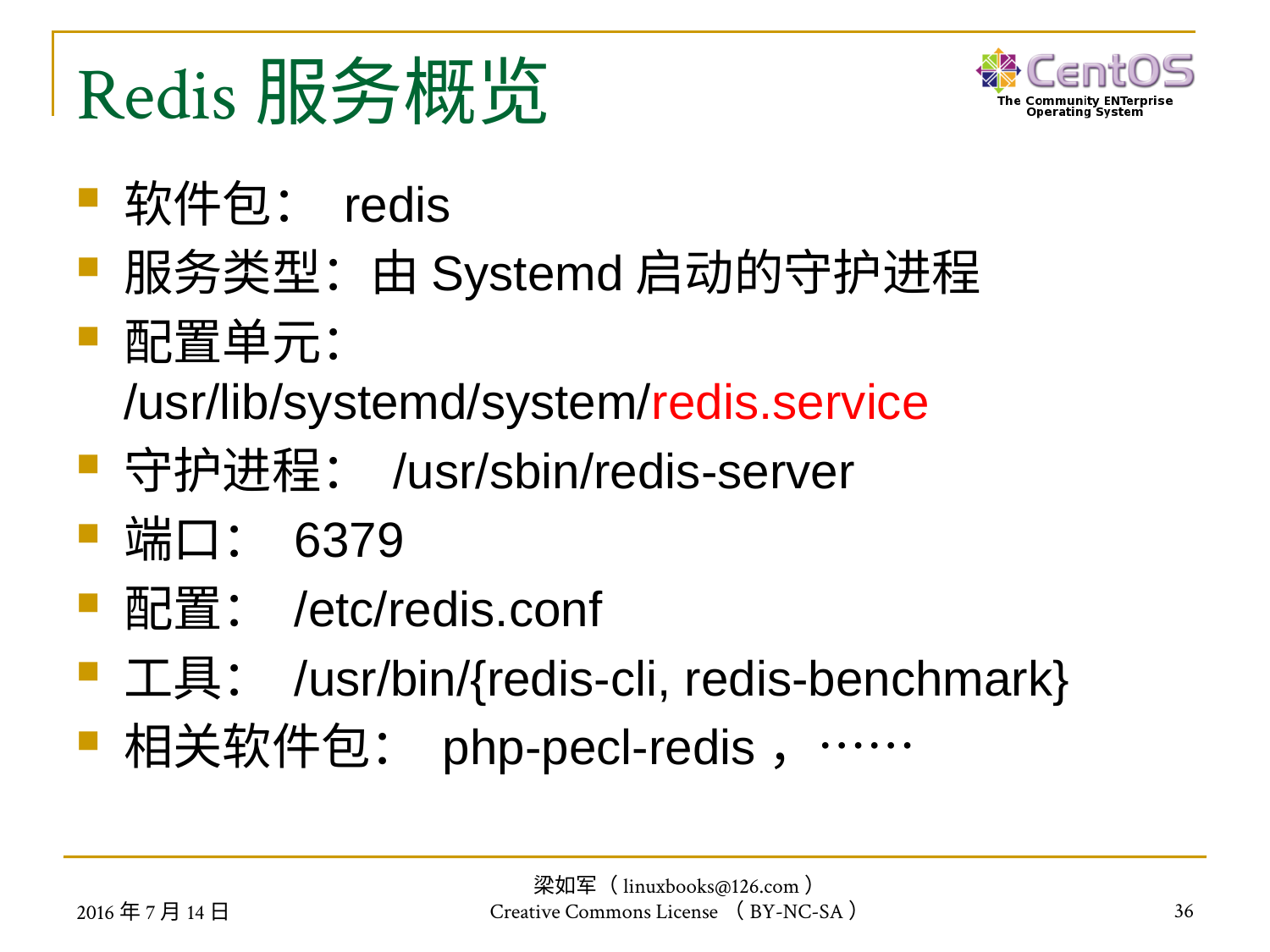

# Redis服务概览
软件包： redis
服务类型：由Systemd启动的守护进程
配置单元： /usr/lib/systemd/system/redis.service
守护进程： /usr/sbin/redis-server
端口： 6379
配置： /etc/redis.conf
工具： /usr/bin/{redis-cli, redis-benchmark}
相关软件包： php-pecl-redis，……

梁如军（linuxbooks@126.com）
Creative Commons License（BY-NC-SA）
2016年7月14日
36